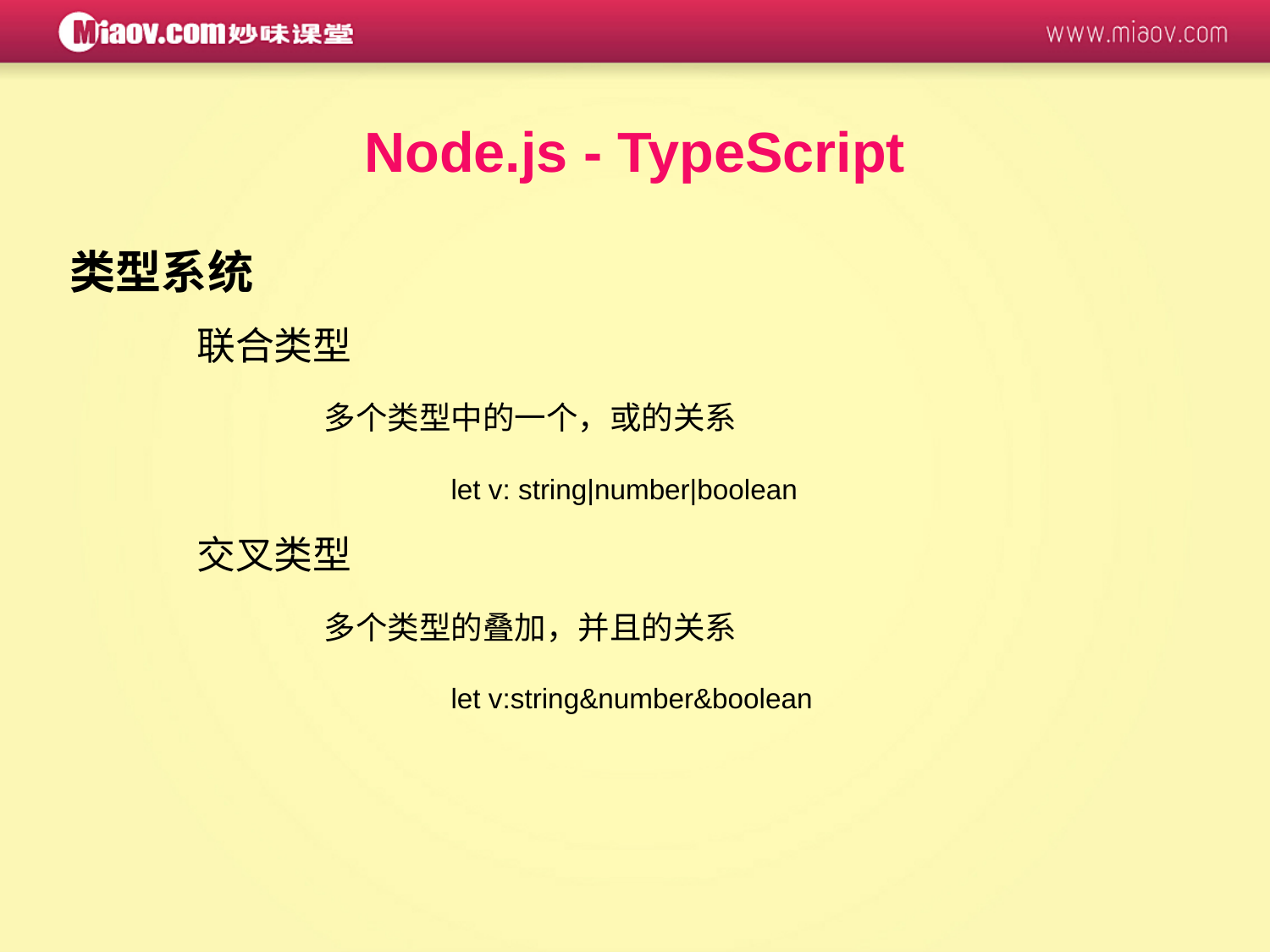

Node.js - TypeScript
类型系统
	联合类型
		多个类型中的一个，或的关系
			let v: string|number|boolean
	交叉类型
		多个类型的叠加，并且的关系
			let v:string&number&boolean